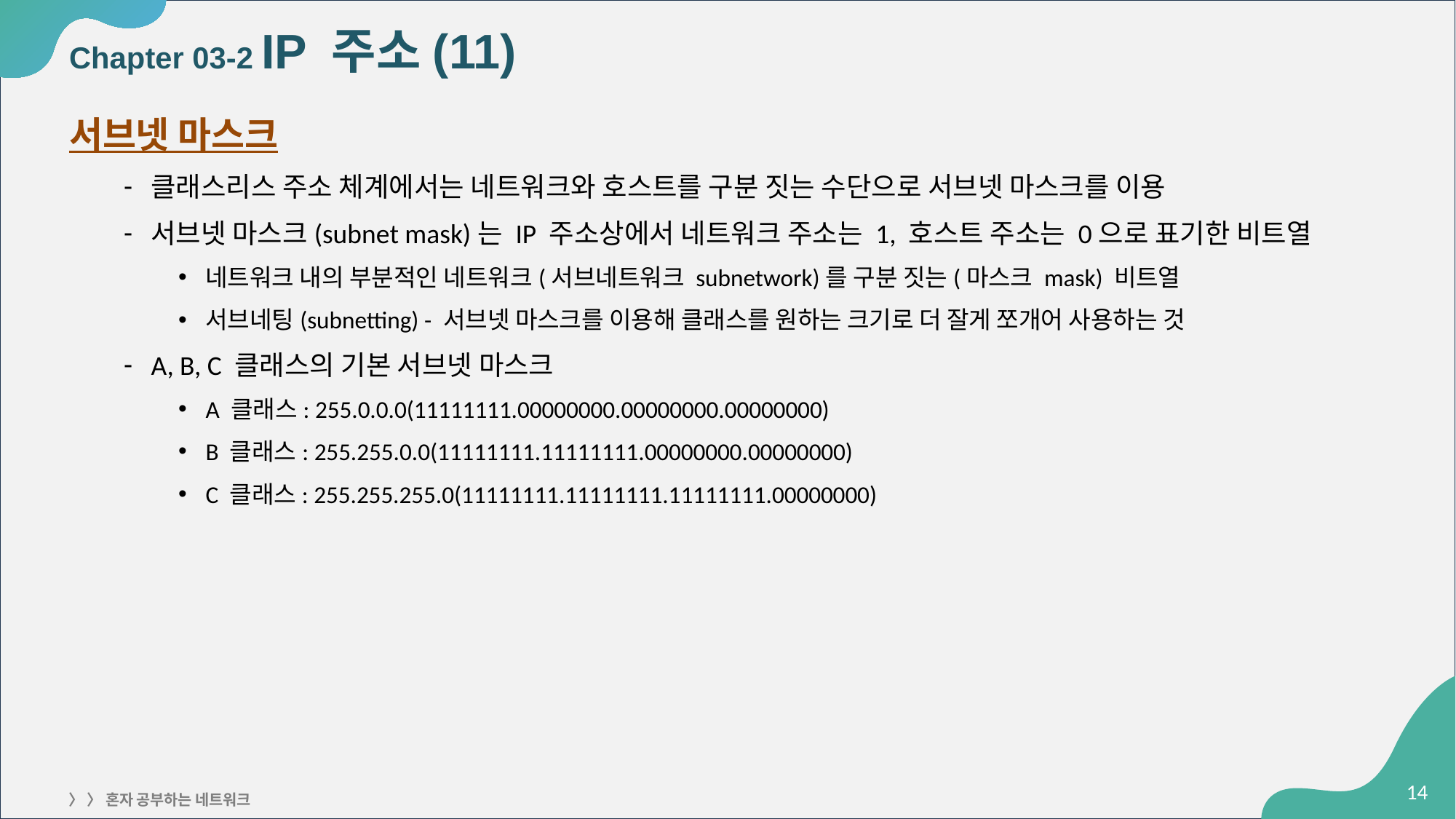

# Chapter 03-2 IP 주소(11)
서브넷 마스크
클래스리스 주소 체계에서는 네트워크와 호스트를 구분 짓는 수단으로 서브넷 마스크를 이용
서브넷 마스크(subnet mask)는 IP 주소상에서 네트워크 주소는 1, 호스트 주소는 0으로 표기한 비트열
네트워크 내의 부분적인 네트워크(서브네트워크 subnetwork)를 구분 짓는(마스크 mask) 비트열
서브네팅(subnetting) - 서브넷 마스크를 이용해 클래스를 원하는 크기로 더 잘게 쪼개어 사용하는 것
A, B, C 클래스의 기본 서브넷 마스크
A 클래스: 255.0.0.0(11111111.00000000.00000000.00000000)
B 클래스: 255.255.0.0(11111111.11111111.00000000.00000000)
C 클래스: 255.255.255.0(11111111.11111111.11111111.00000000)
14
〉 〉 혼자 공부하는 네트워크